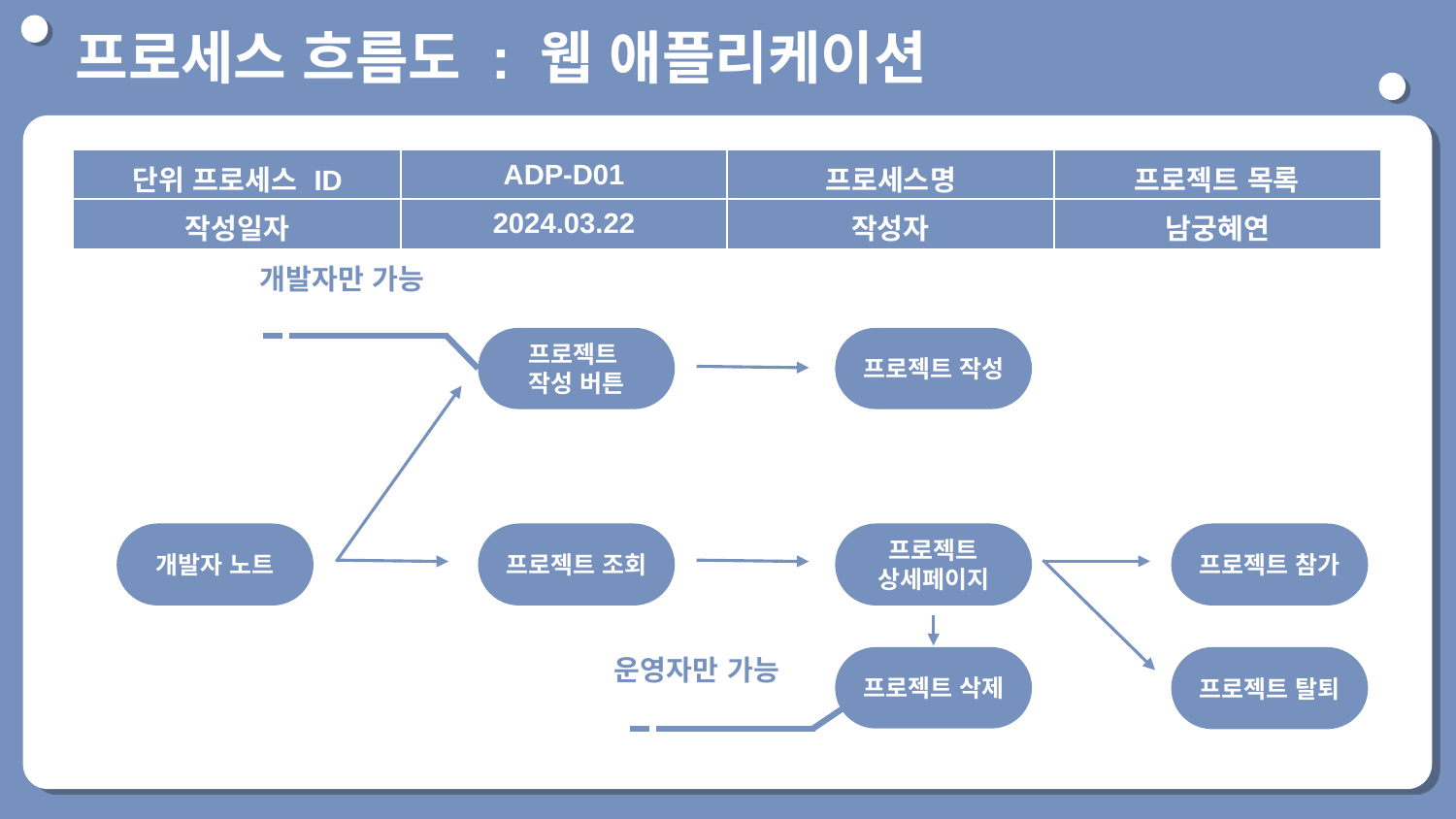

프로세스 흐름도 : 웹 애플리케이션

단위 프로세스 ID
| 단위 프로세스 ID | ADP-D01 | 프로세스명 | 프로젝트 목록 |
| --- | --- | --- | --- |
| 작성일자 | 2024.03.22 | 작성자 | 남궁혜연 |
개발자만 가능
프로젝트
작성 버튼
프로젝트 작성
개발자 노트
프로젝트 조회
프로젝트 상세페이지
프로젝트 참가
운영자만 가능
프로젝트 삭제
프로젝트 탈퇴